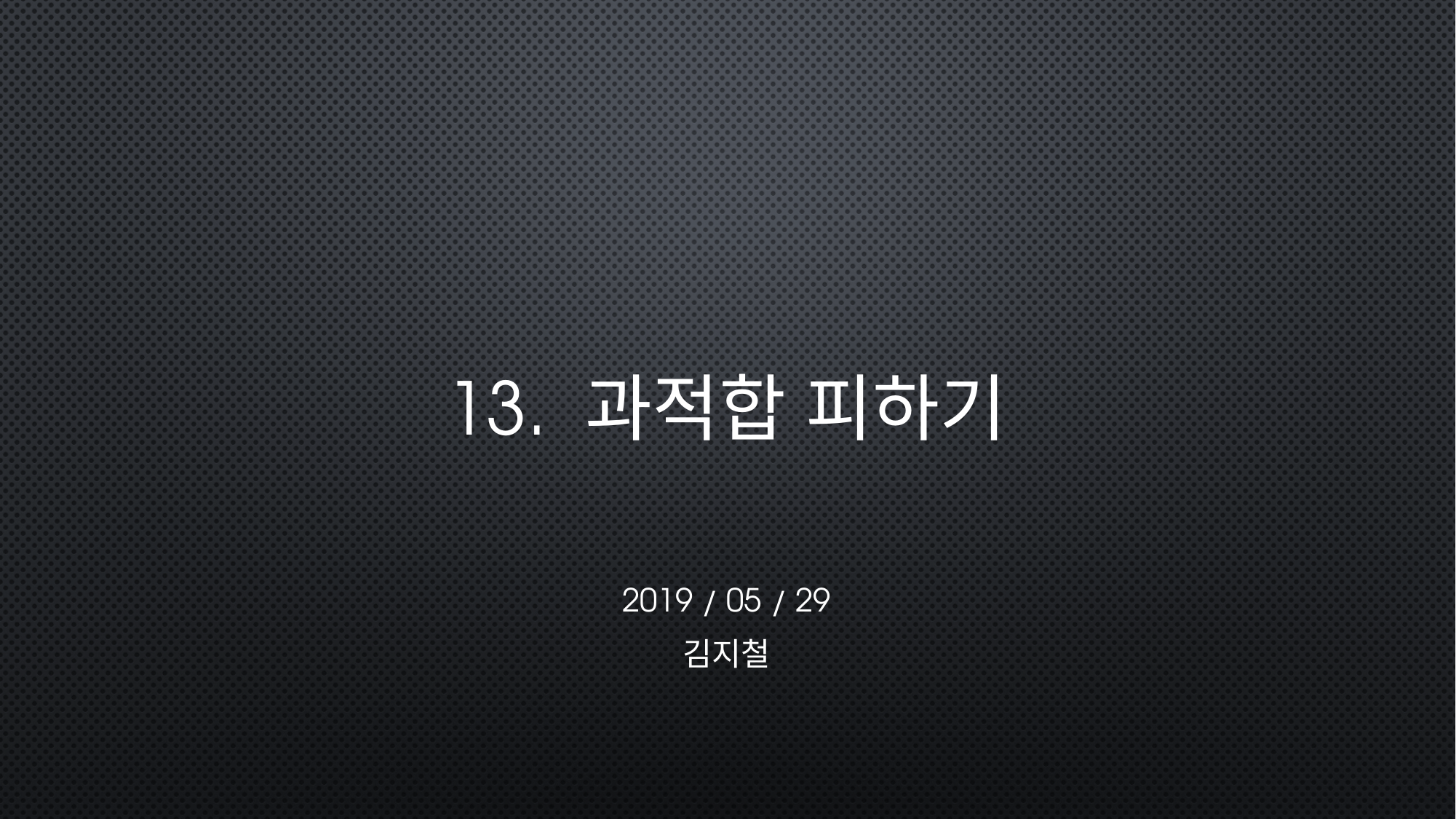

# 13. 과적합 피하기
2019 / 05 / 29
김지철